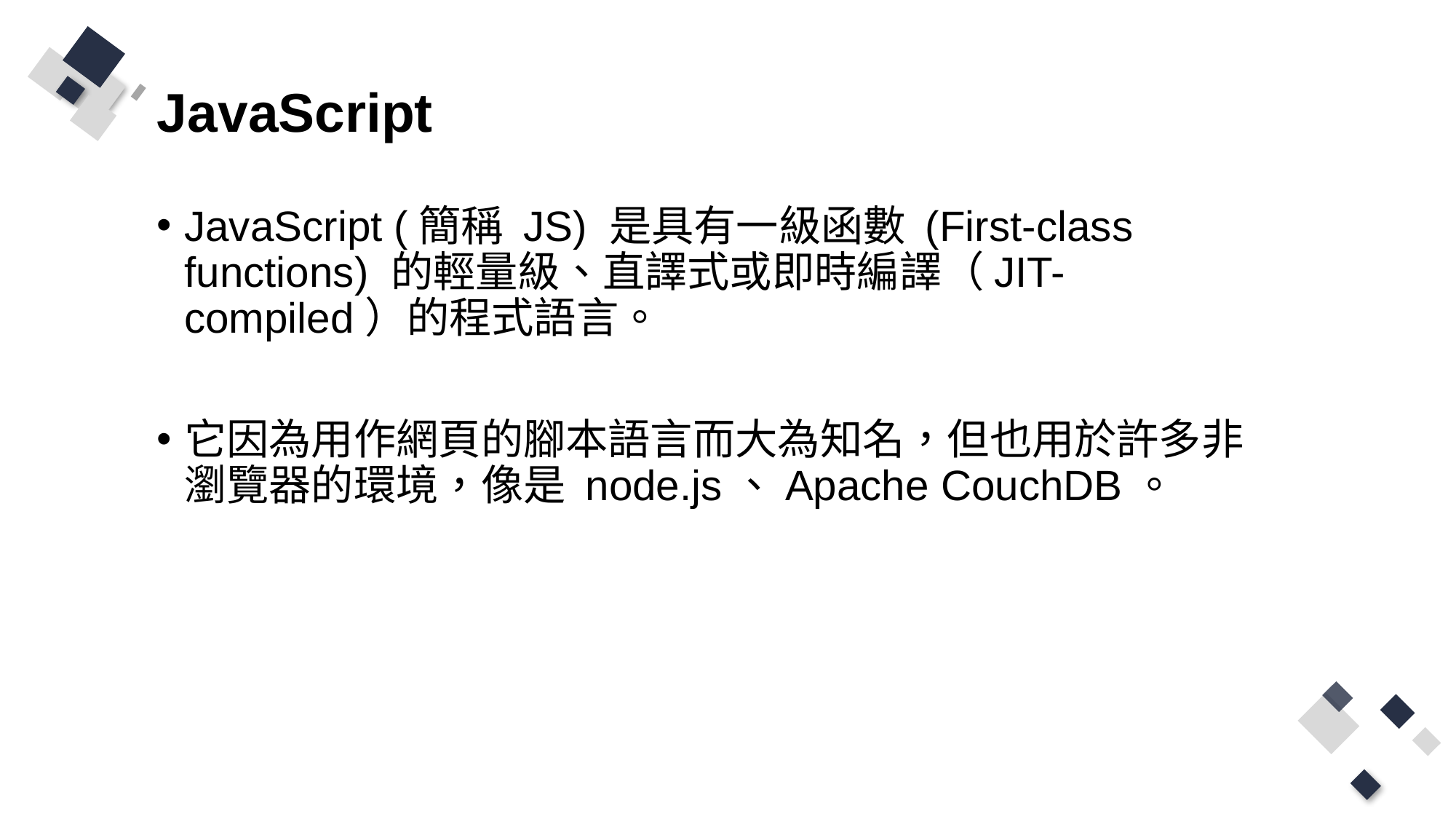

# JavaScript
JavaScript (簡稱 JS) 是具有一級函數 (First-class functions) 的輕量級、直譯式或即時編譯（JIT-compiled）的程式語言。

它因為用作網頁的腳本語言而大為知名，但也用於許多非瀏覽器的環境，像是 node.js、Apache CouchDB。